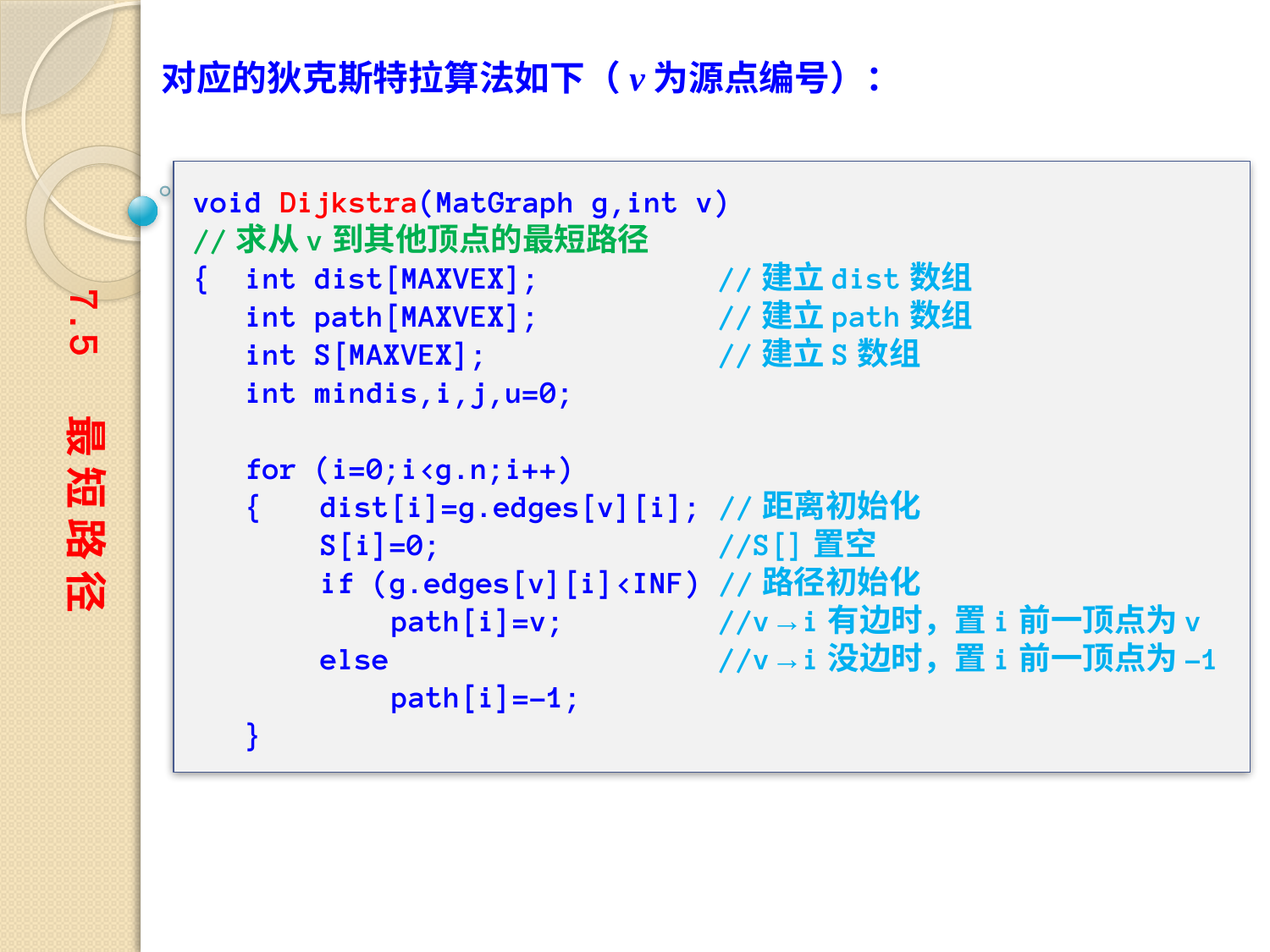

对应的狄克斯特拉算法如下（v为源点编号）：
void Dijkstra(MatGraph g,int v)
//求从v到其他顶点的最短路径
{  int dist[MAXVEX];		 //建立dist数组
   int path[MAXVEX];		 //建立path数组
   int S[MAXVEX];		 //建立S数组
   int mindis,i,j,u=0;
   for (i=0;i<g.n;i++)
   {	dist[i]=g.edges[v][i]; //距离初始化
	S[i]=0;			 //S[]置空
	if (g.edges[v][i]<INF) //路径初始化
	　　path[i]=v;		 //v→i有边时，置i前一顶点为v
	else			 //v→i没边时，置i前一顶点为-1
	　　path[i]=-1;
   }
7.5  最 短 路 径